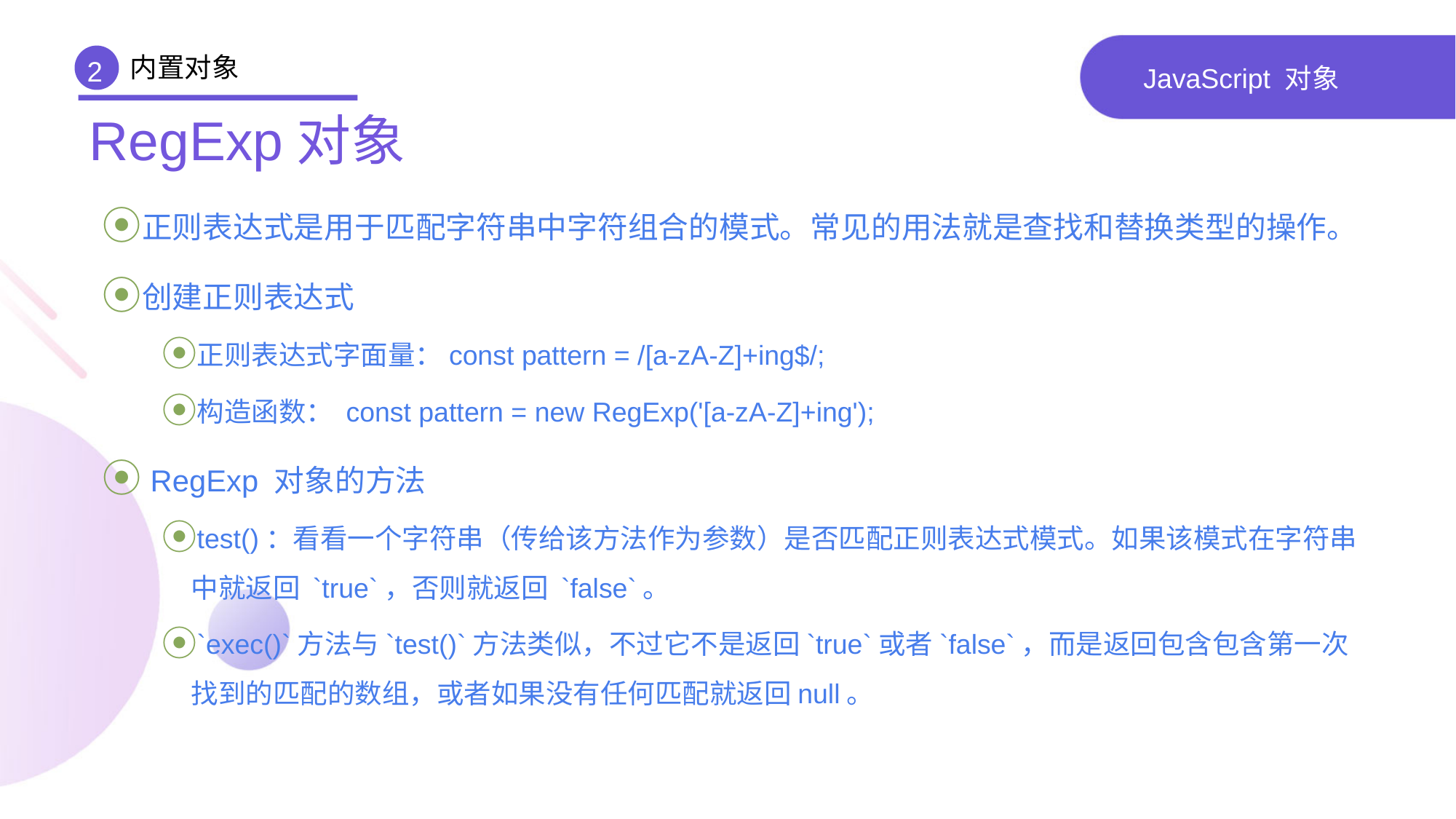

内置对象
2
# JavaScript 对象
RegExp对象
正则表达式是用于匹配字符串中字符组合的模式。常见的用法就是查找和替换类型的操作。
创建正则表达式
正则表达式字面量：const pattern = /[a-zA-Z]+ing$/;
构造函数： const pattern = new RegExp('[a-zA-Z]+ing');
 RegExp 对象的方法
test()：看看一个字符串（传给该方法作为参数）是否匹配正则表达式模式。如果该模式在字符串中就返回 `true`，否则就返回 `false`。
`exec()`方法与`test()`方法类似，不过它不是返回`true`或者`false`，而是返回包含包含第一次找到的匹配的数组，或者如果没有任何匹配就返回null。